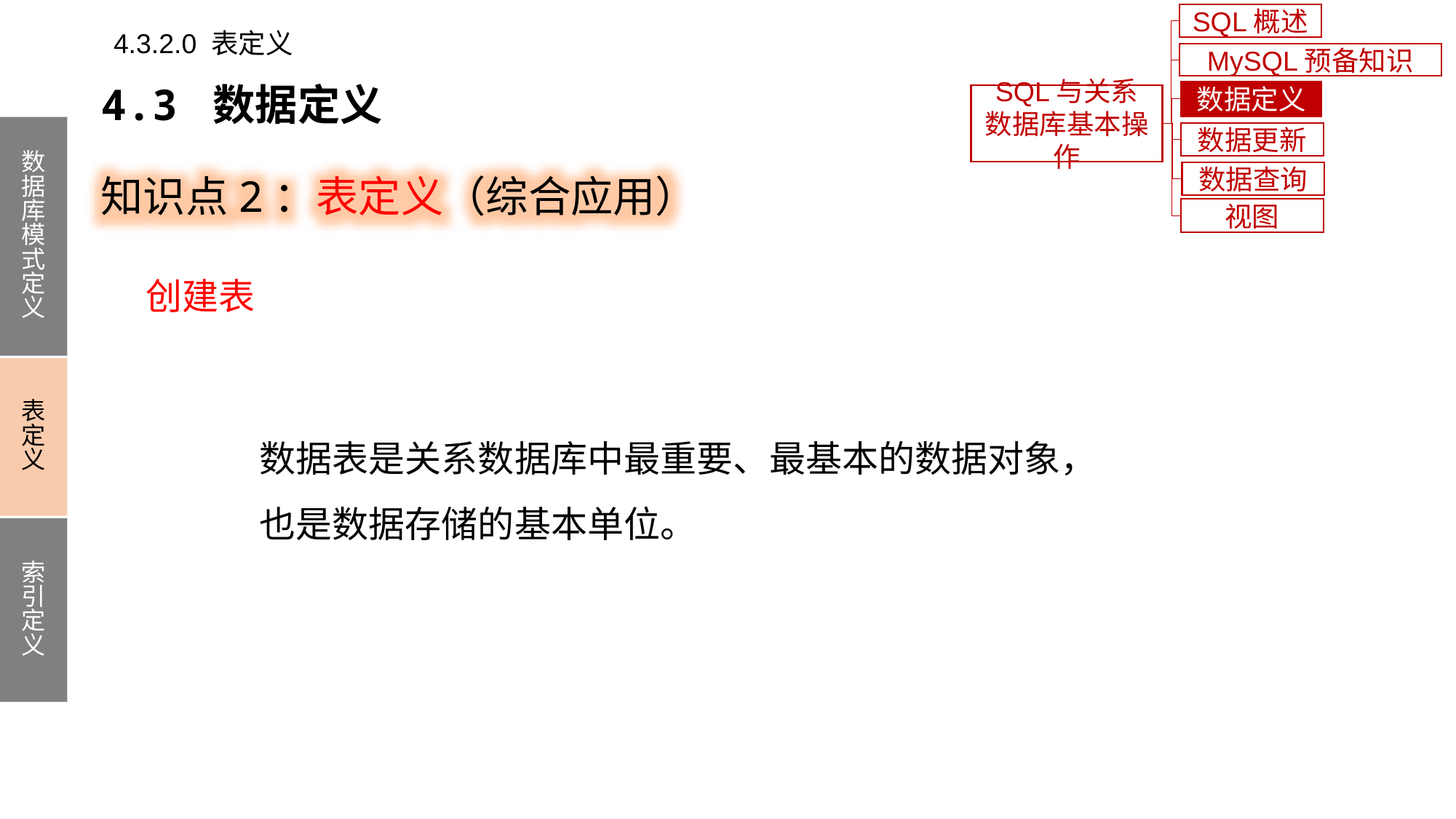

SQL概述
4.3.2.0 表定义
MySQL预备知识
4.3 数据定义
数据定义
SQL与关系数据库基本操作
数据库模式定义
表定义
索引定义
数据更新
知识点2：表定义（综合应用）
数据查询
视图
创建表
数据表是关系数据库中最重要、最基本的数据对象，
也是数据存储的基本单位。